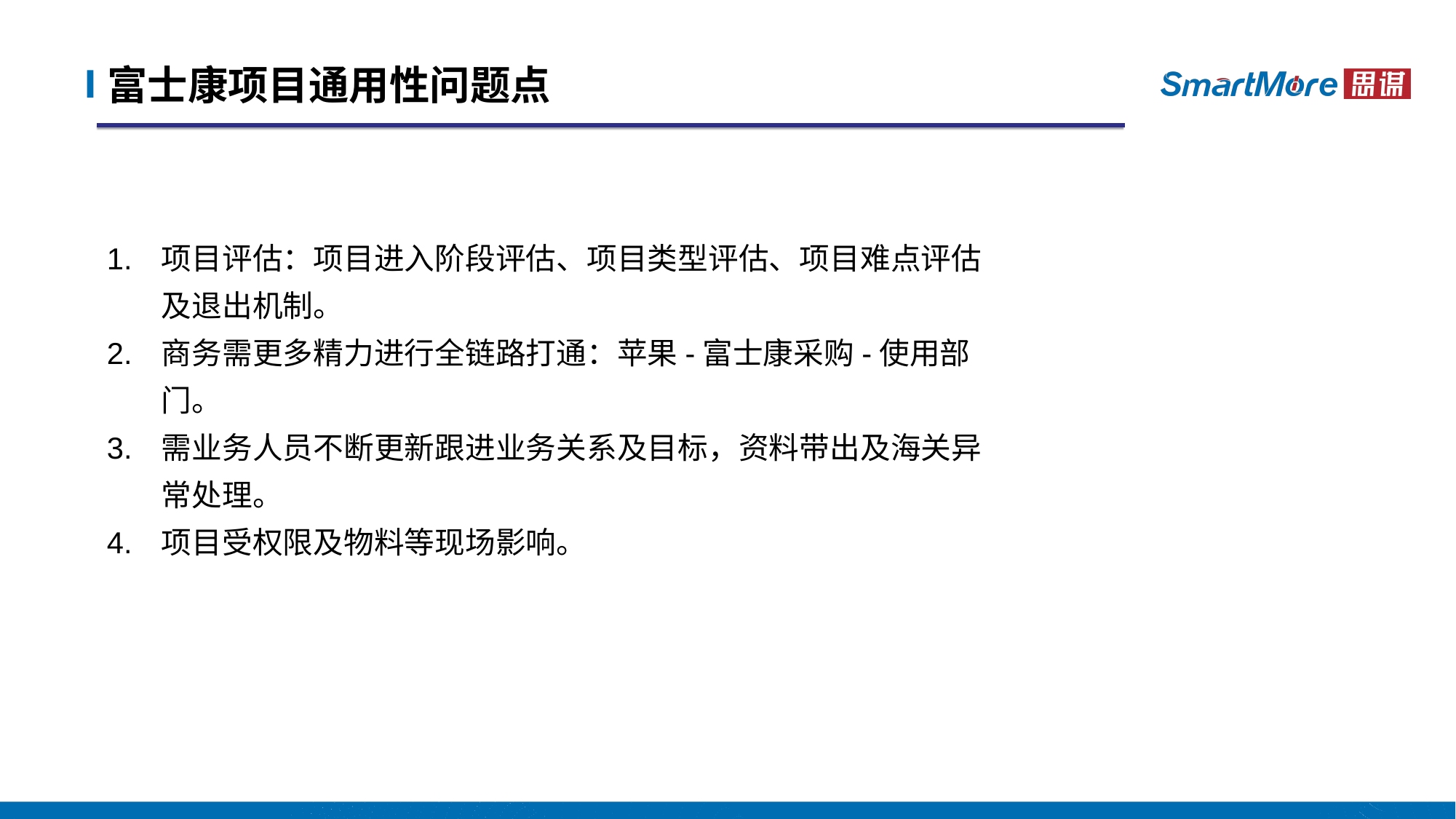

# 富士康项目通用性问题点

项目评估：项目进入阶段评估、项目类型评估、项目难点评估及退出机制。
商务需更多精力进行全链路打通：苹果-富士康采购-使用部门。
需业务人员不断更新跟进业务关系及目标，资料带出及海关异常处理。
项目受权限及物料等现场影响。